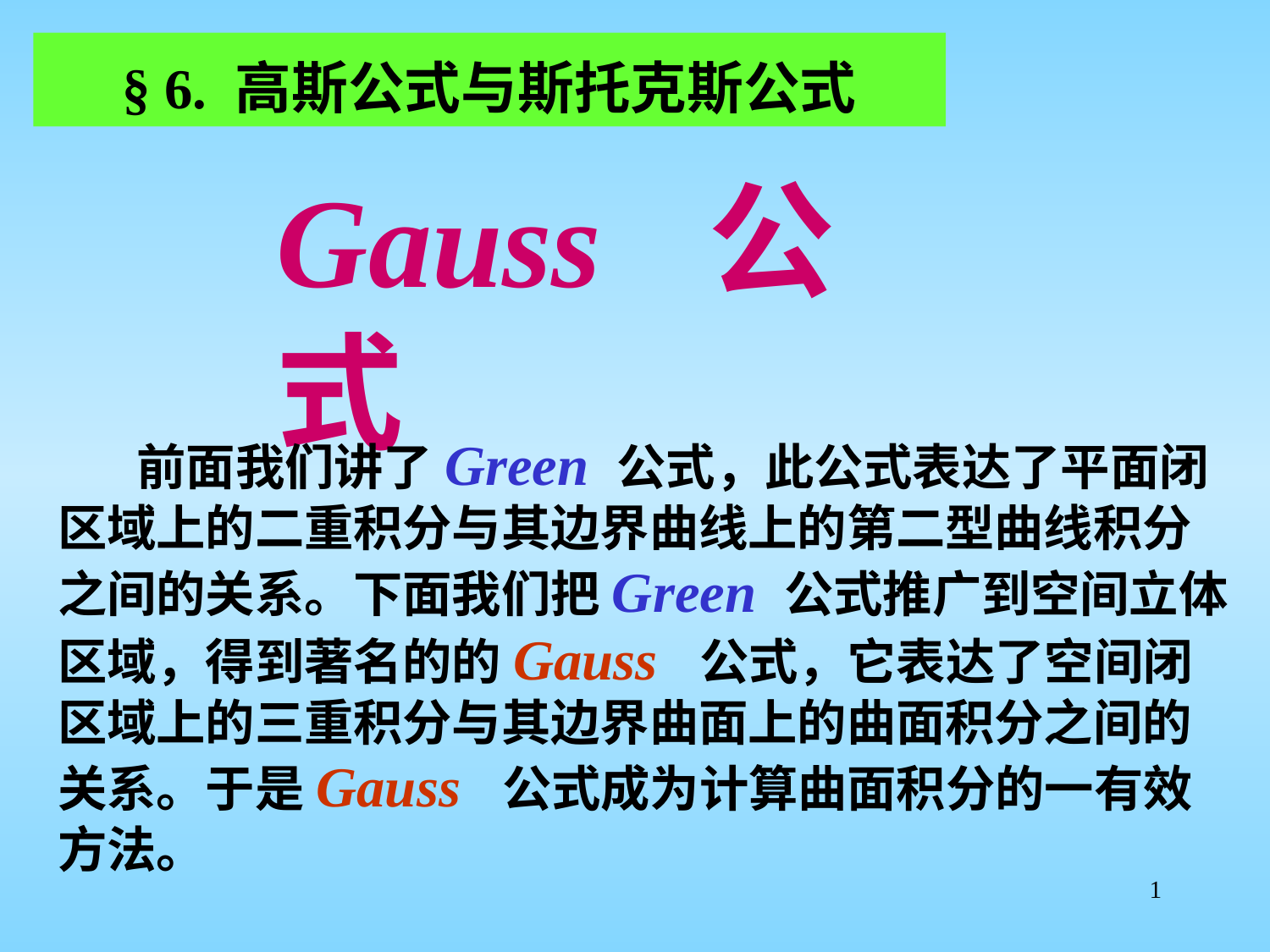

§ 6. 高斯公式与斯托克斯公式
Gauss 公式
      前面我们讲了Green 公式，此公式表达了平面闭区域上的二重积分与其边界曲线上的第二型曲线积分之间的关系。下面我们把Green 公式推广到空间立体区域，得到著名的的Gauss 公式，它表达了空间闭区域上的三重积分与其边界曲面上的曲面积分之间的关系。于是Gauss 公式成为计算曲面积分的一有效方法。
1